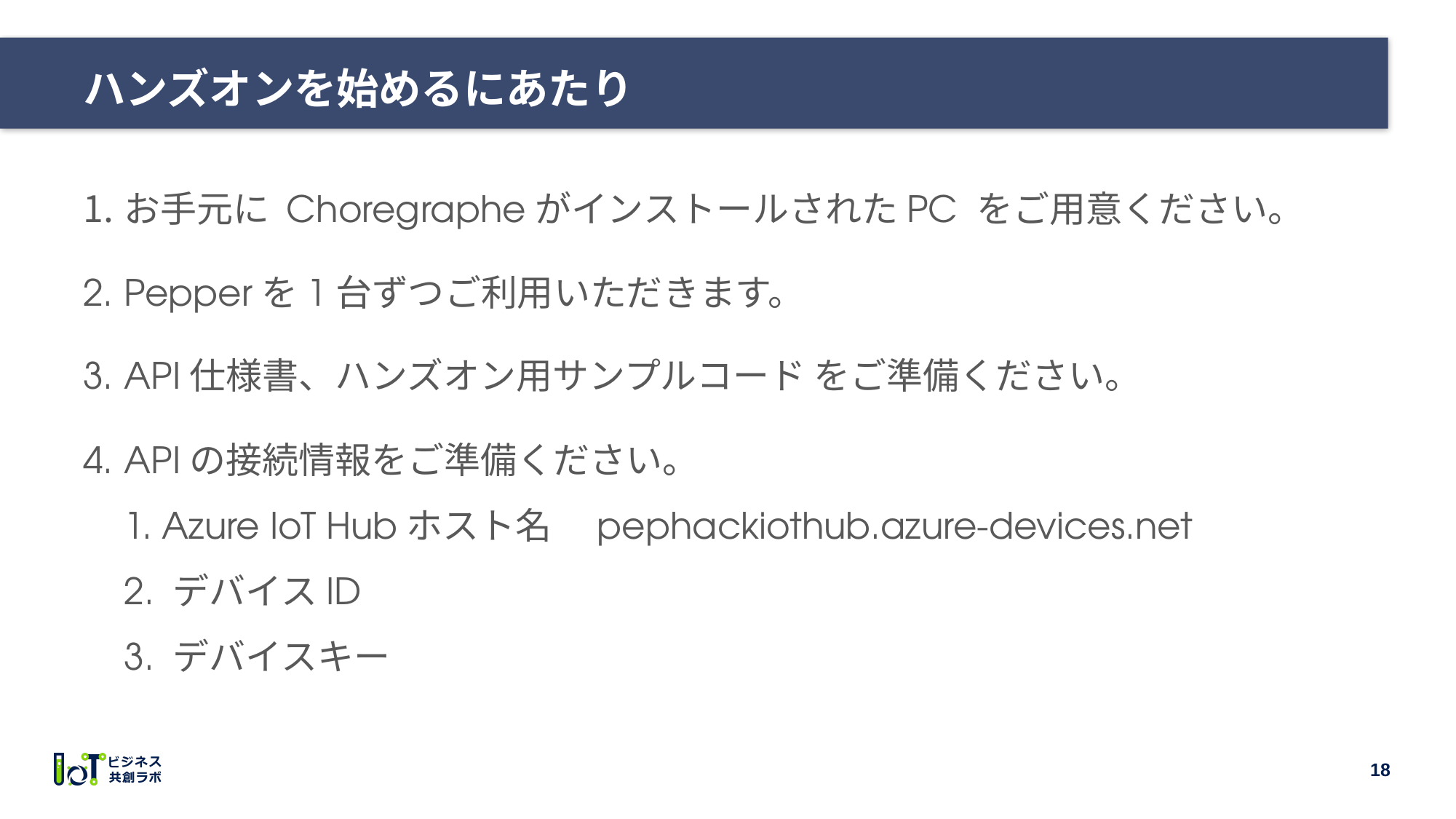

# ハンズオンを始めるにあたり
お手元に ChoregrapheがインストールされたPC をご用意ください。
Pepperを1台ずつご利用いただきます。
API仕様書、ハンズオン用サンプルコード をご準備ください。
APIの接続情報をご準備ください。
1. Azure IoT Hubホスト名　pephackiothub.azure-devices.net
2. デバイスID
3. デバイスキー